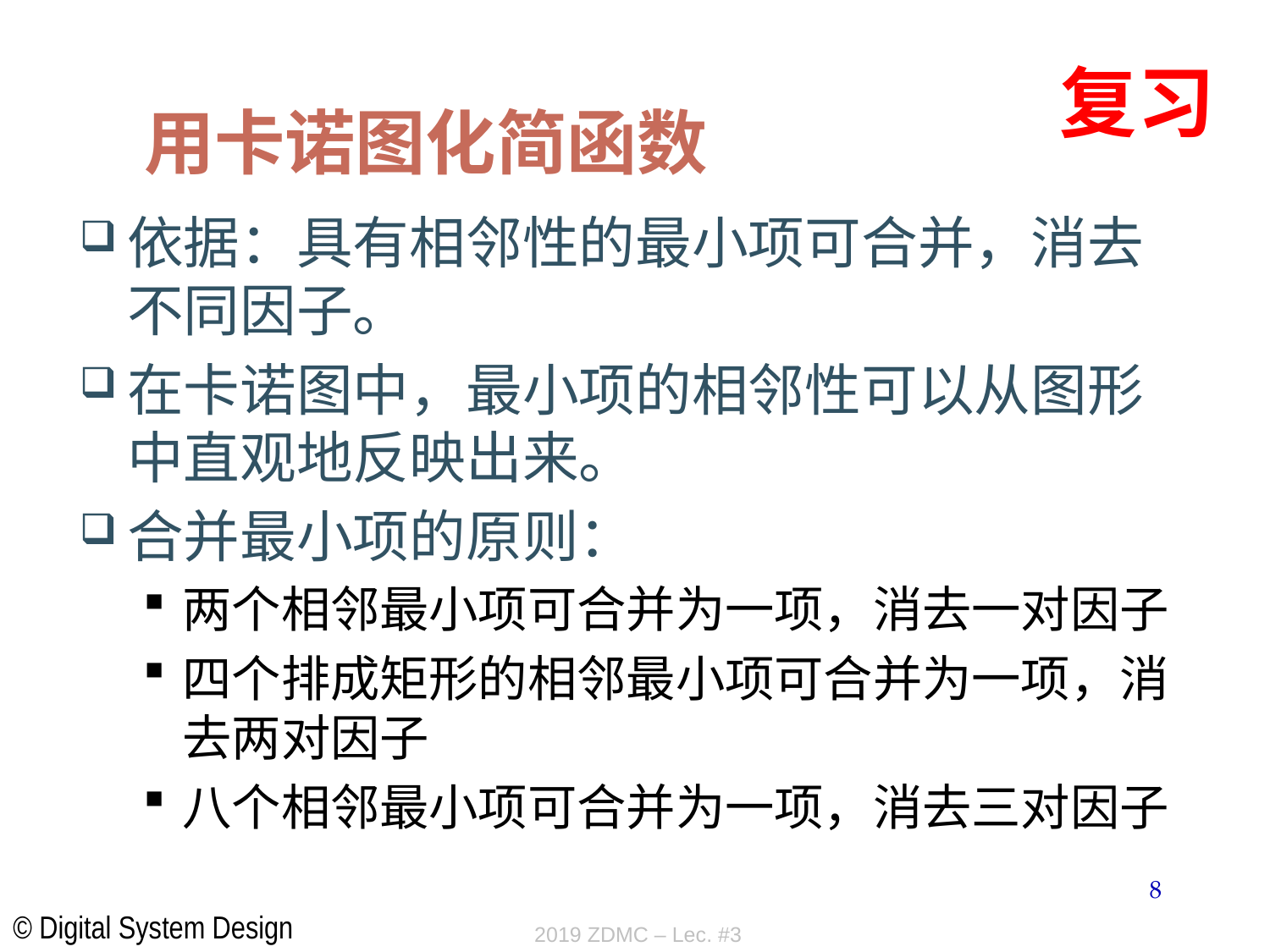

# 用卡诺图化简函数
复习
依据：具有相邻性的最小项可合并，消去不同因子。
在卡诺图中，最小项的相邻性可以从图形中直观地反映出来。
合并最小项的原则：
两个相邻最小项可合并为一项，消去一对因子
四个排成矩形的相邻最小项可合并为一项，消去两对因子
八个相邻最小项可合并为一项，消去三对因子

8
2019 ZDMC – Lec. #3